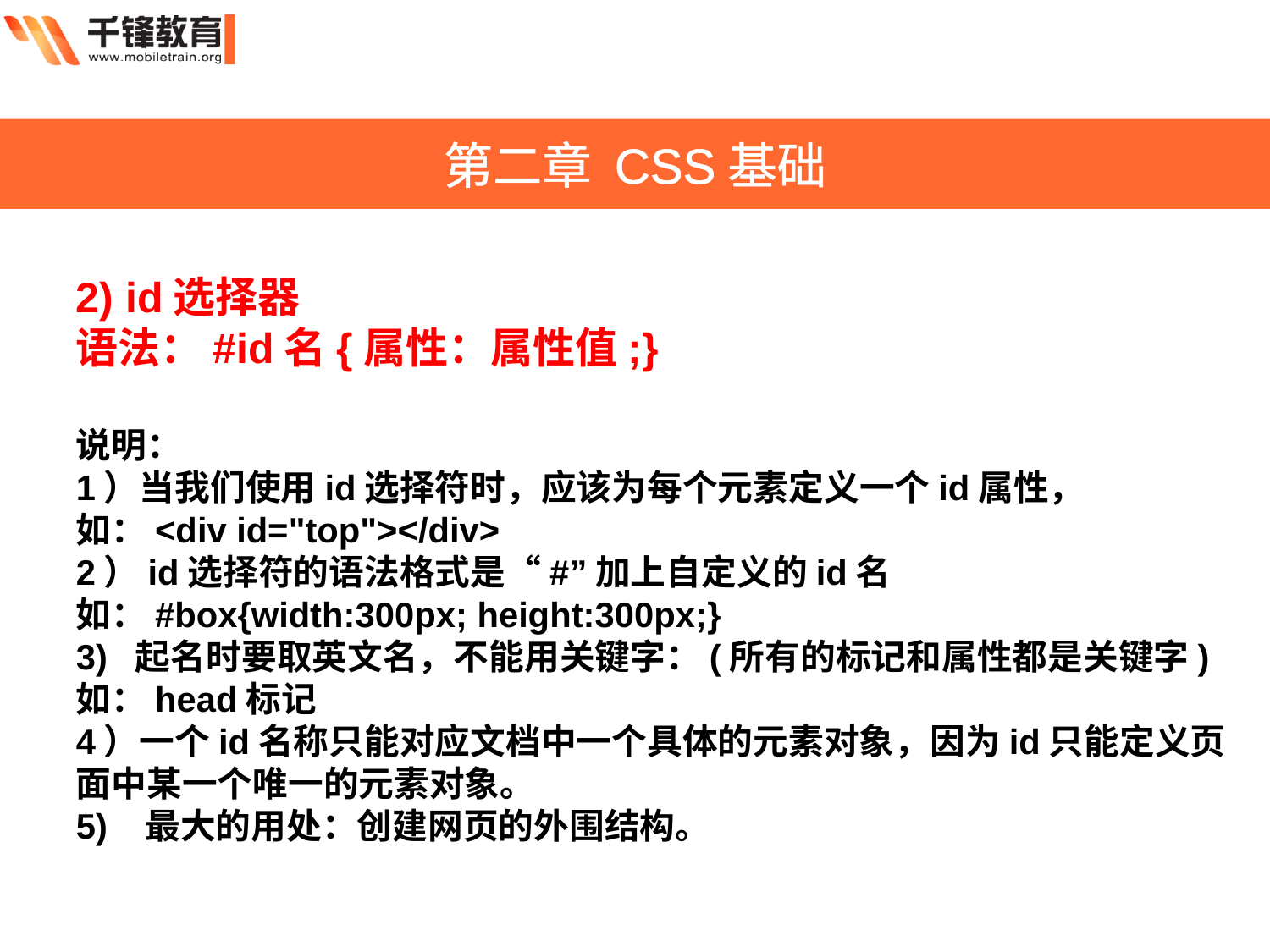

第二章 CSS基础
2) id选择器
语法：#id名{属性：属性值;}

说明：
1）当我们使用id选择符时，应该为每个元素定义一个id属性，
如：<div id="top"></div>
2）id选择符的语法格式是“#”加上自定义的id名
如：#box{width:300px; height:300px;}
3)  起名时要取英文名，不能用关键字：(所有的标记和属性都是关键字)
如：head标记
4）一个id名称只能对应文档中一个具体的元素对象，因为id只能定义页面中某一个唯一的元素对象。
5)   最大的用处：创建网页的外围结构。